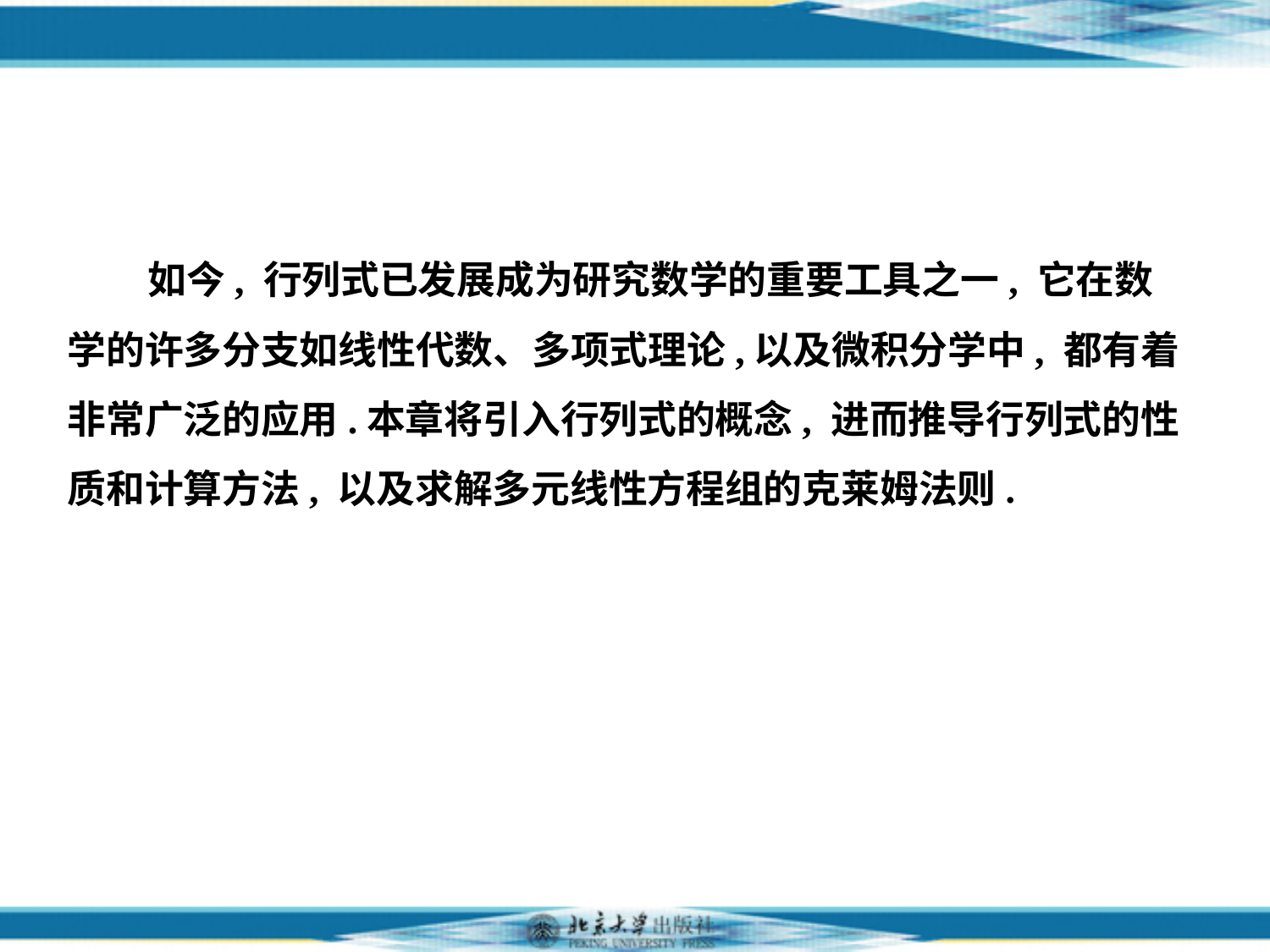

如今, 行列式已发展成为研究数学的重要工具之一, 它在数学的许多分支如线性代数、多项式理论,以及微积分学中, 都有着非常广泛的应用.本章将引入行列式的概念, 进而推导行列式的性质和计算方法, 以及求解多元线性方程组的克莱姆法则.